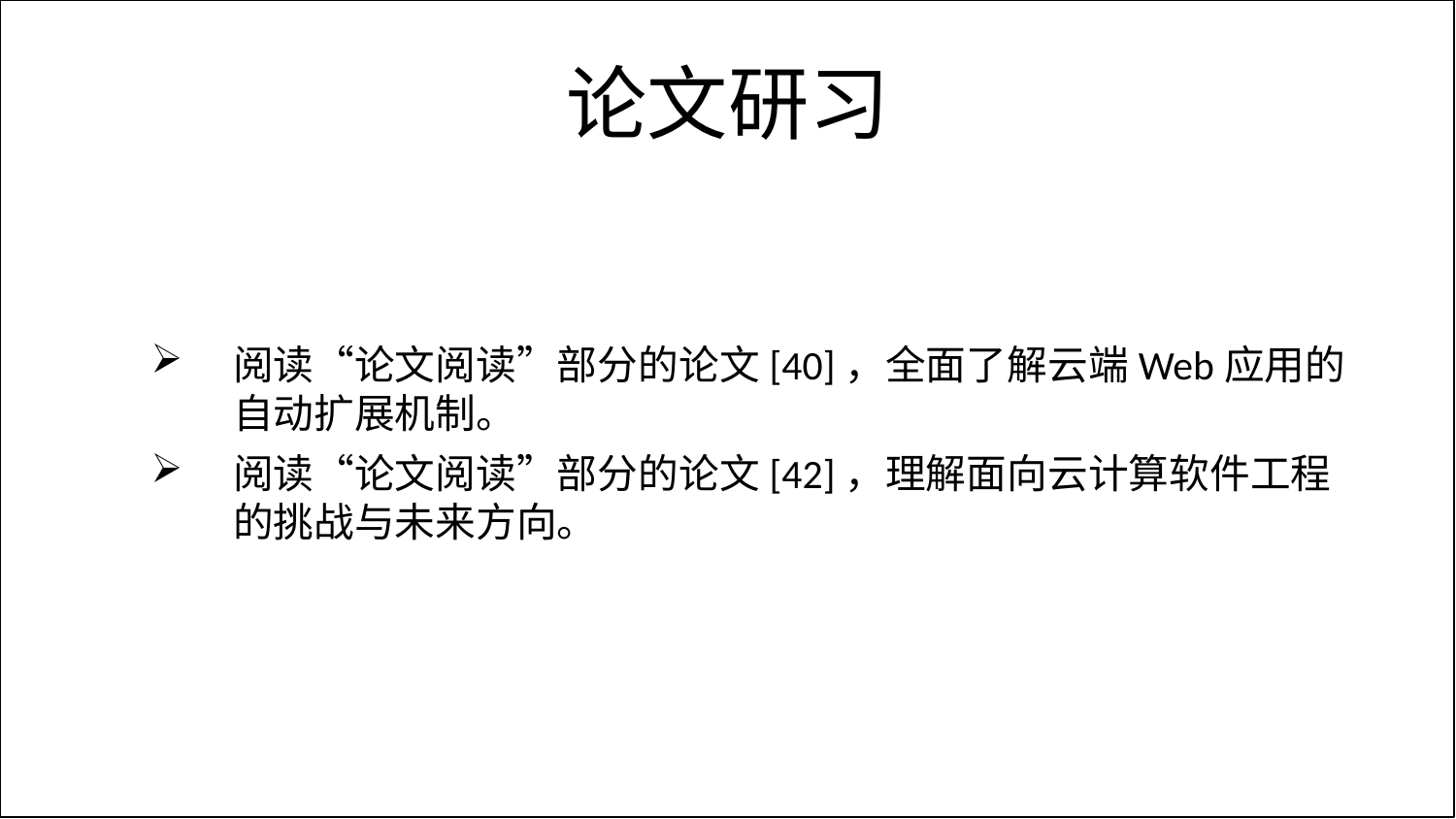

# 论文研习

阅读“论文阅读”部分的论文[40]，全面了解云端Web应用的自动扩展机制。
阅读“论文阅读”部分的论文[42]，理解面向云计算软件工程的挑战与未来方向。